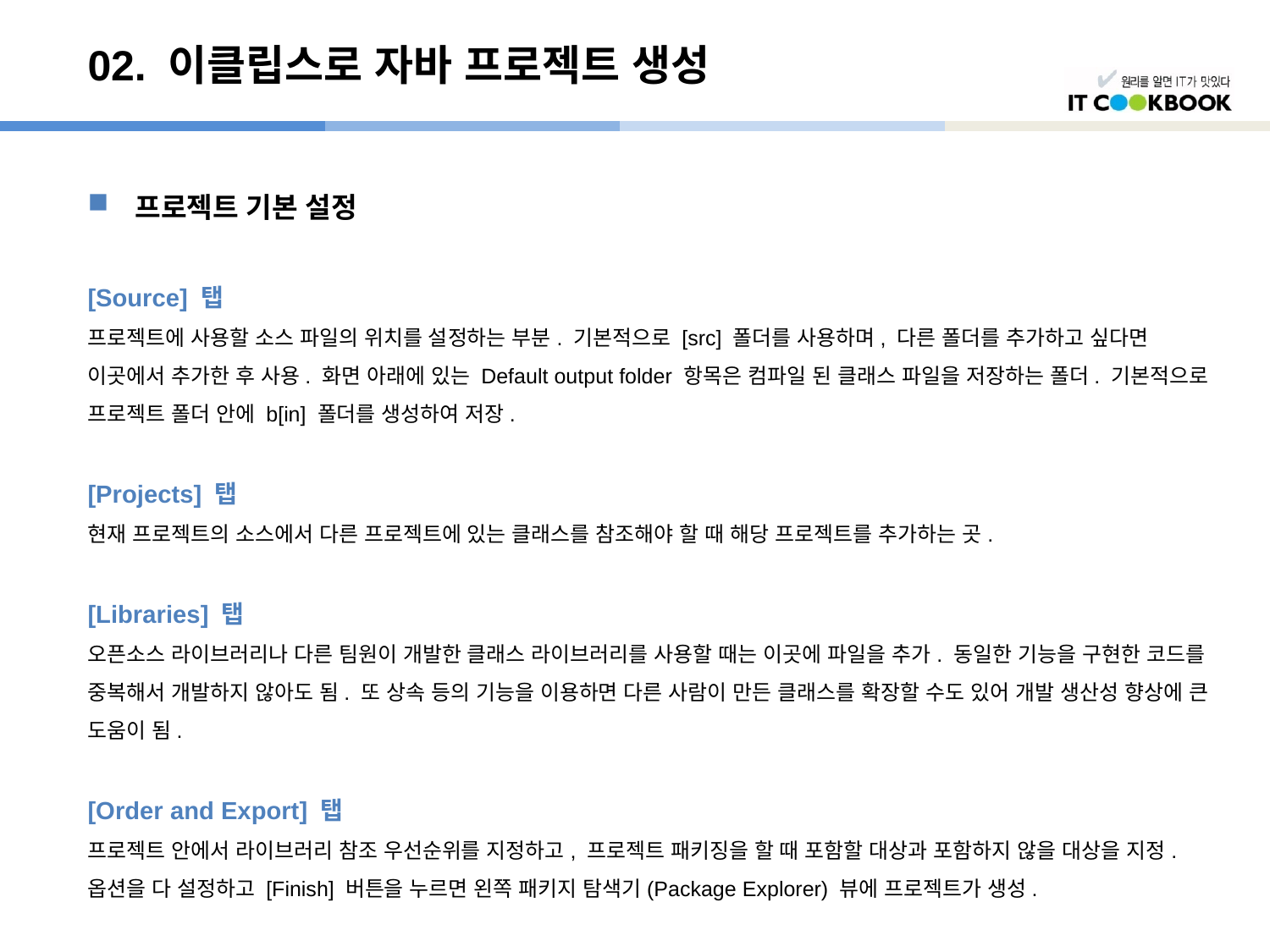

# 02. 이클립스로 자바 프로젝트 생성
프로젝트 기본 설정

[Source] 탭
프로젝트에 사용할 소스 파일의 위치를 설정하는 부분. 기본적으로 [src] 폴더를 사용하며, 다른 폴더를 추가하고 싶다면 이곳에서 추가한 후 사용. 화면 아래에 있는 Default output folder 항목은 컴파일 된 클래스 파일을 저장하는 폴더. 기본적으로 프로젝트 폴더 안에 b[in] 폴더를 생성하여 저장.

[Projects] 탭
현재 프로젝트의 소스에서 다른 프로젝트에 있는 클래스를 참조해야 할 때 해당 프로젝트를 추가하는 곳.

[Libraries] 탭
오픈소스 라이브러리나 다른 팀원이 개발한 클래스 라이브러리를 사용할 때는 이곳에 파일을 추가. 동일한 기능을 구현한 코드를 중복해서 개발하지 않아도 됨. 또 상속 등의 기능을 이용하면 다른 사람이 만든 클래스를 확장할 수도 있어 개발 생산성 향상에 큰 도움이 됨.

[Order and Export] 탭
프로젝트 안에서 라이브러리 참조 우선순위를 지정하고, 프로젝트 패키징을 할 때 포함할 대상과 포함하지 않을 대상을 지정. 옵션을 다 설정하고 [Finish] 버튼을 누르면 왼쪽 패키지 탐색기(Package Explorer) 뷰에 프로젝트가 생성.